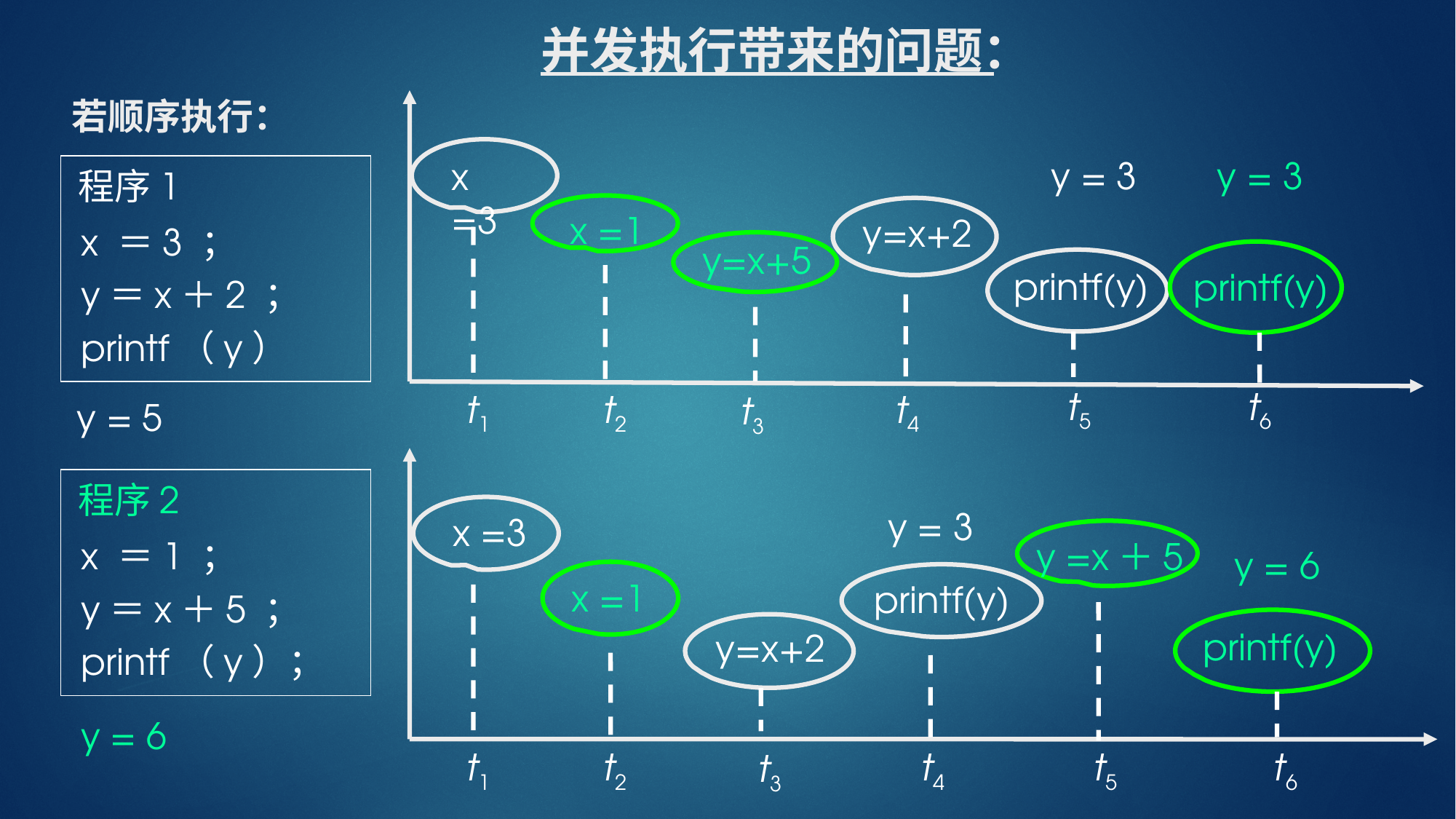

# 并发执行带来的问题：
若顺序执行：

x =3

y = 3        y = 3

x =1

y=x+2

y=x+5

printf(y)

printf(y)

t5
t6
t1
t2
t4
t3

程序1
x ＝3 ；
y＝x＋2 ；
printf（y）
y = 5

x =3

y = 3

y =x＋5

y = 6

 x =1

printf(y)

printf(y)

y=x+2

t1
t2
t4
t5
t6
t3

程序2
x ＝1 ；
y＝x＋5 ；
printf（y）；
y = 6